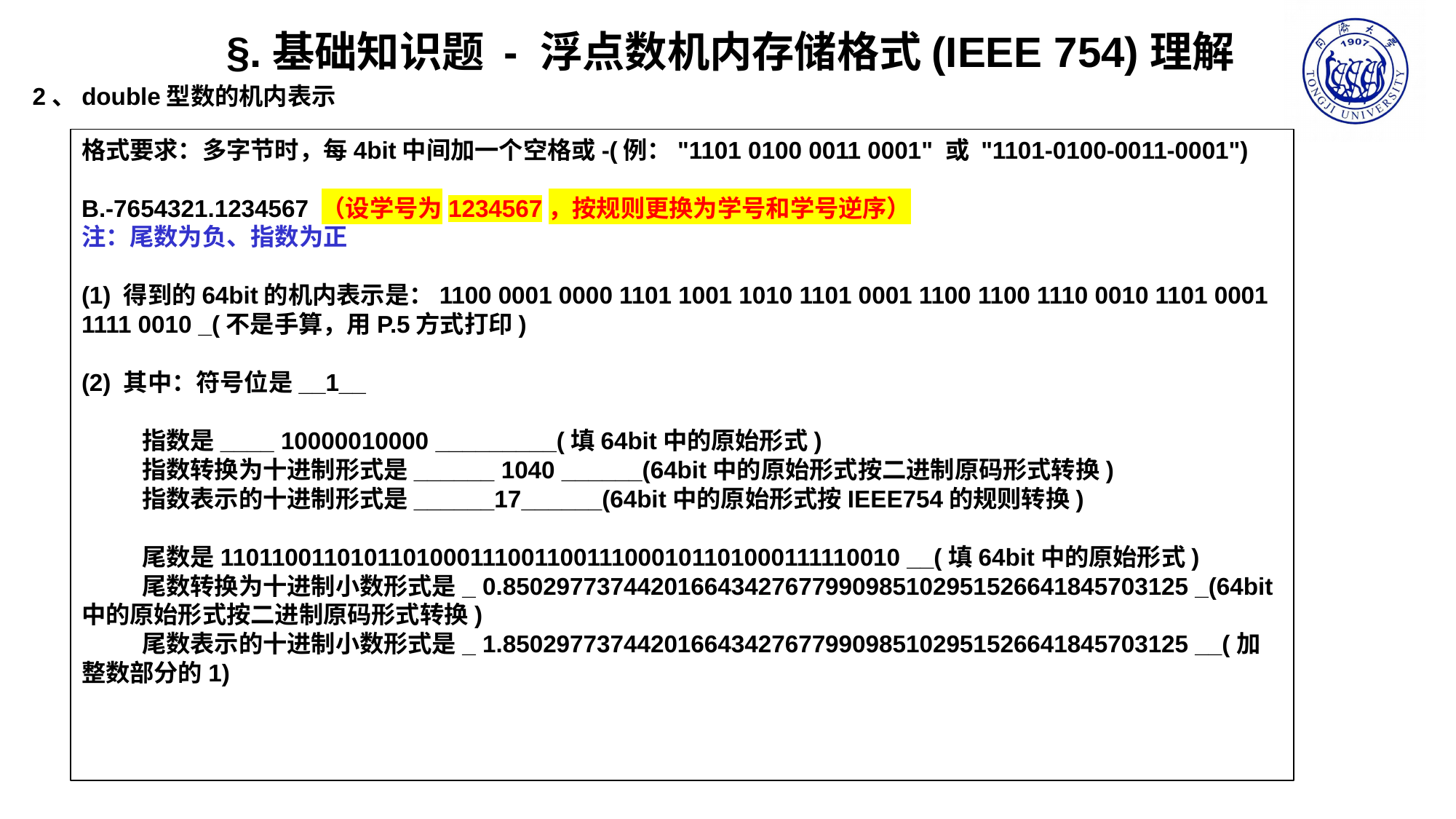

§.基础知识题 - 浮点数机内存储格式(IEEE 754)理解
2、double型数的机内表示
格式要求：多字节时，每4bit中间加一个空格或-(例："1101 0100 0011 0001" 或 "1101-0100-0011-0001")

B.-7654321.1234567 （设学号为1234567，按规则更换为学号和学号逆序）
注：尾数为负、指数为正

(1) 得到的64bit的机内表示是：1100 0001 0000 1101 1001 1010 1101 0001 1100 1100 1110 0010 1101 0001 1111 0010 _(不是手算，用P.5方式打印)

(2) 其中：符号位是__1__

          指数是____ 10000010000 _________(填64bit中的原始形式)
          指数转换为十进制形式是______ 1040 ______(64bit中的原始形式按二进制原码形式转换)
          指数表示的十进制形式是______17______(64bit中的原始形式按IEEE754的规则转换)

          尾数是1101100110101101000111001100111000101101000111110010 __(填64bit中的原始形式)
          尾数转换为十进制小数形式是_ 0.850297737442016643427677990985102951526641845703125 _(64bit中的原始形式按二进制原码形式转换)
          尾数表示的十进制小数形式是_ 1.850297737442016643427677990985102951526641845703125 __(加整数部分的1)